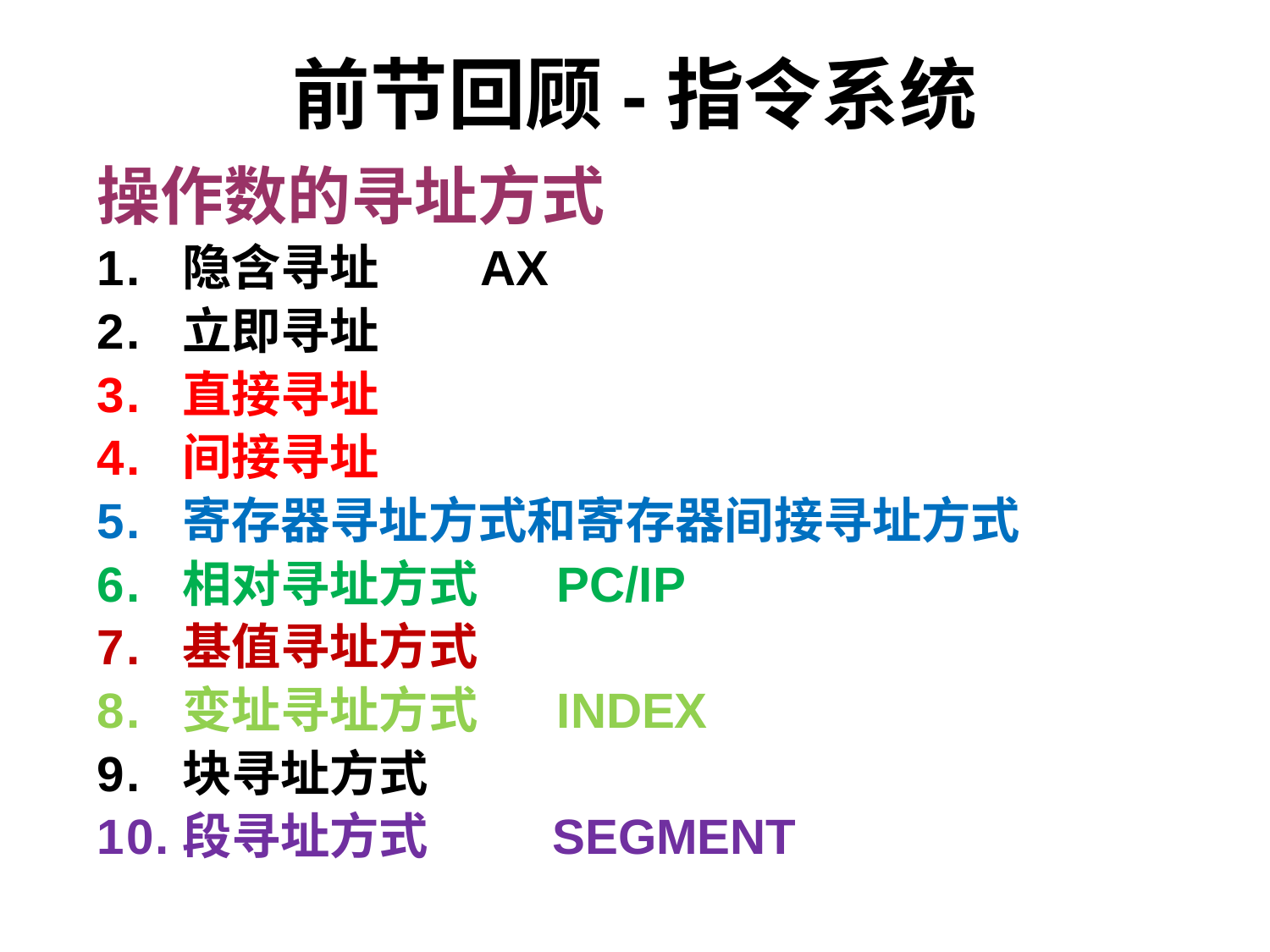

# 前节回顾-指令系统
操作数的寻址方式
隐含寻址        AX
立即寻址
直接寻址
间接寻址
寄存器寻址方式和寄存器间接寻址方式
相对寻址方式      PC/IP
基值寻址方式
变址寻址方式      INDEX
块寻址方式
段寻址方式          SEGMENT